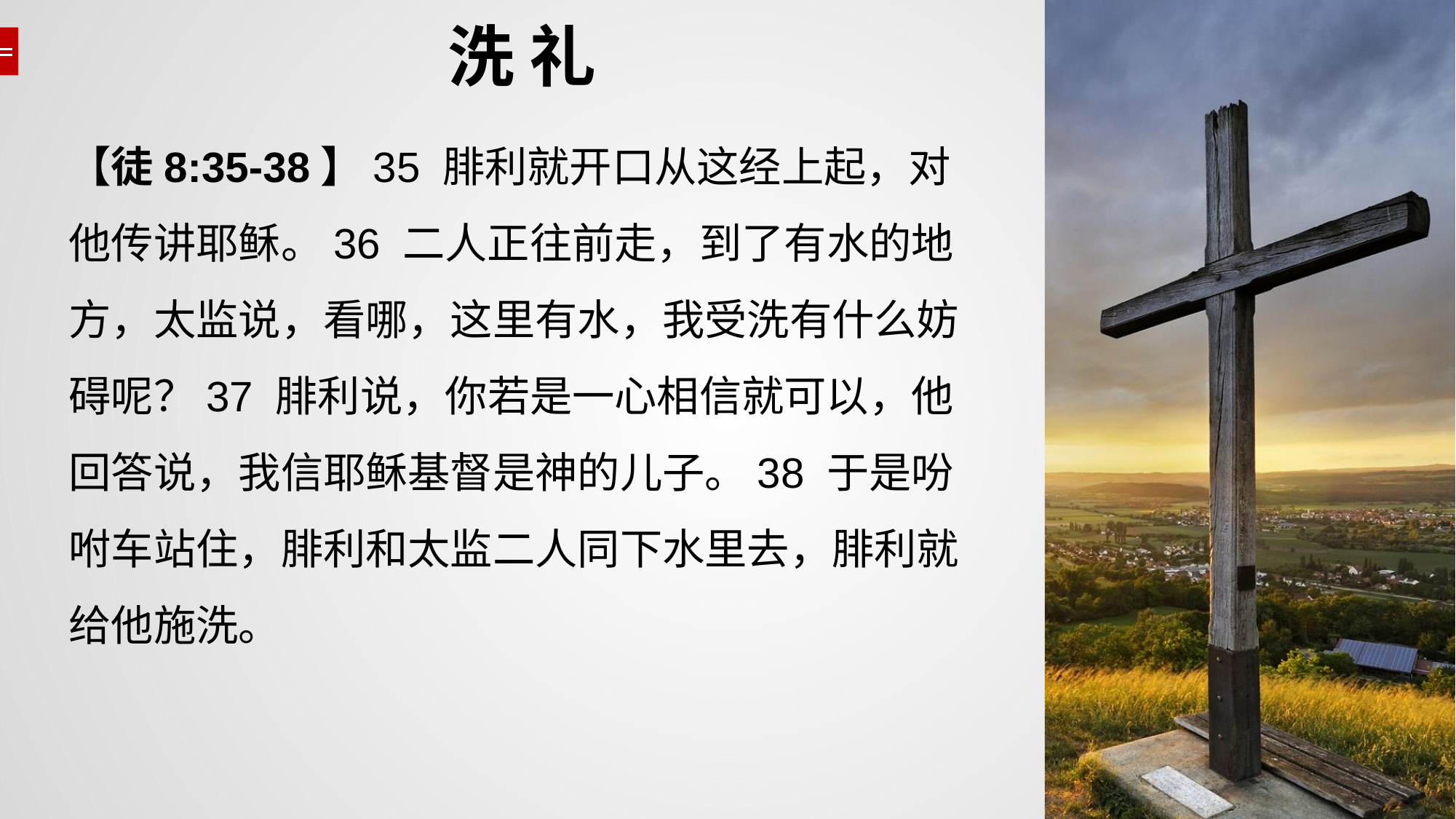

洗礼
【徒8:35-38】35 腓利就开口从这经上起，对他传讲耶稣。36 二人正往前走，到了有水的地方，太监说，看哪，这里有水，我受洗有什么妨碍呢？37 腓利说，你若是一心相信就可以，他回答说，我信耶稣基督是神的儿子。38 于是吩咐车站住，腓利和太监二人同下水里去，腓利就给他施洗。